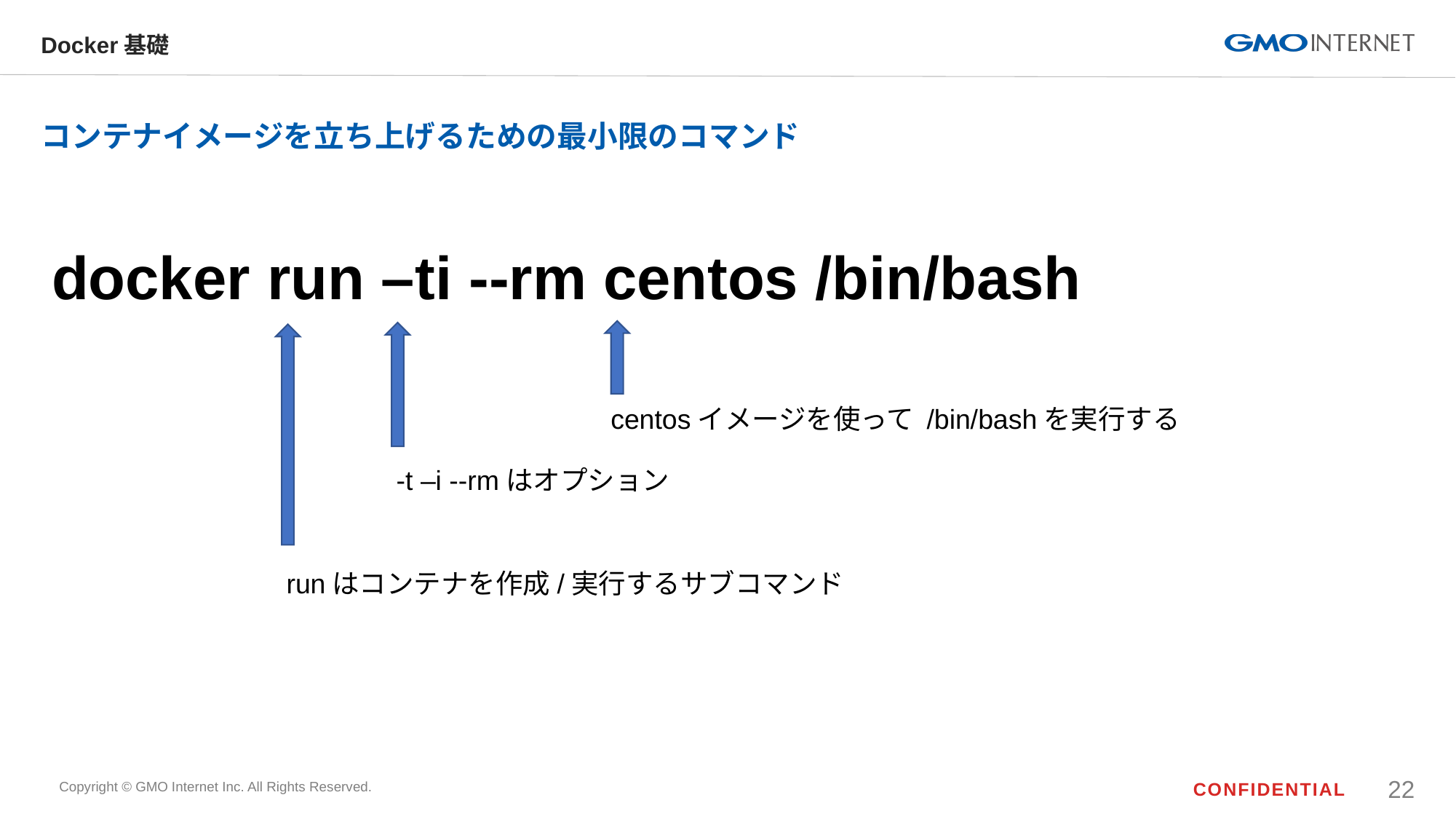

# Docker基礎
コンテナイメージを立ち上げるための最小限のコマンド
docker run –ti --rm centos /bin/bash

centosイメージを使って /bin/bashを実行する
-t –i --rmはオプション
runはコンテナを作成/実行するサブコマンド